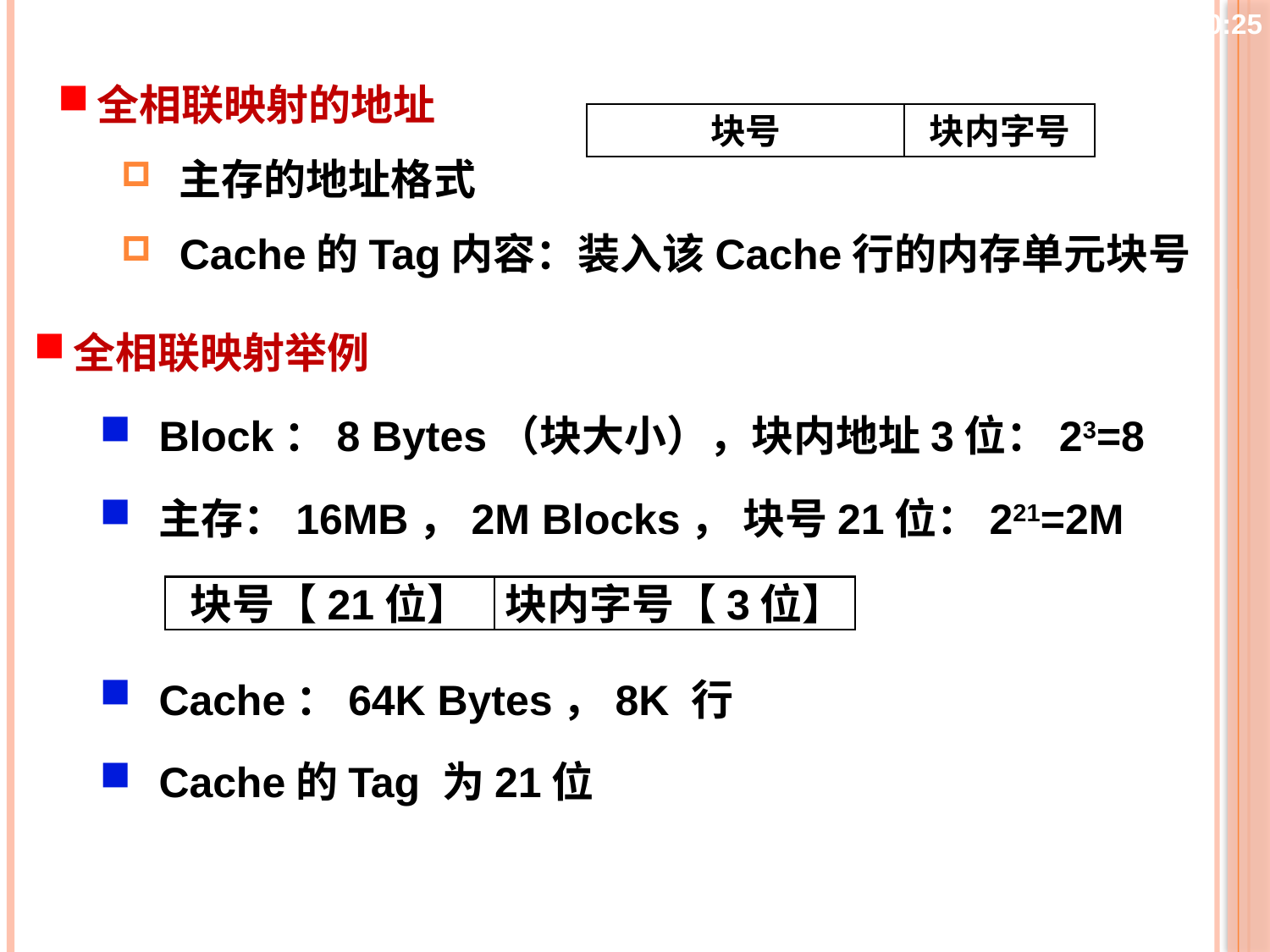

10:25
全相联映射的地址
主存的地址格式
Cache的Tag内容：装入该Cache行的内存单元块号
块号
块内字号
全相联映射举例
Block：8 Bytes（块大小），块内地址3位：23=8
主存：16MB，2M Blocks， 块号21位：221=2M

Cache：64K Bytes，8K 行
Cache的Tag 为21位

块号【21位】
块内字号【3位】